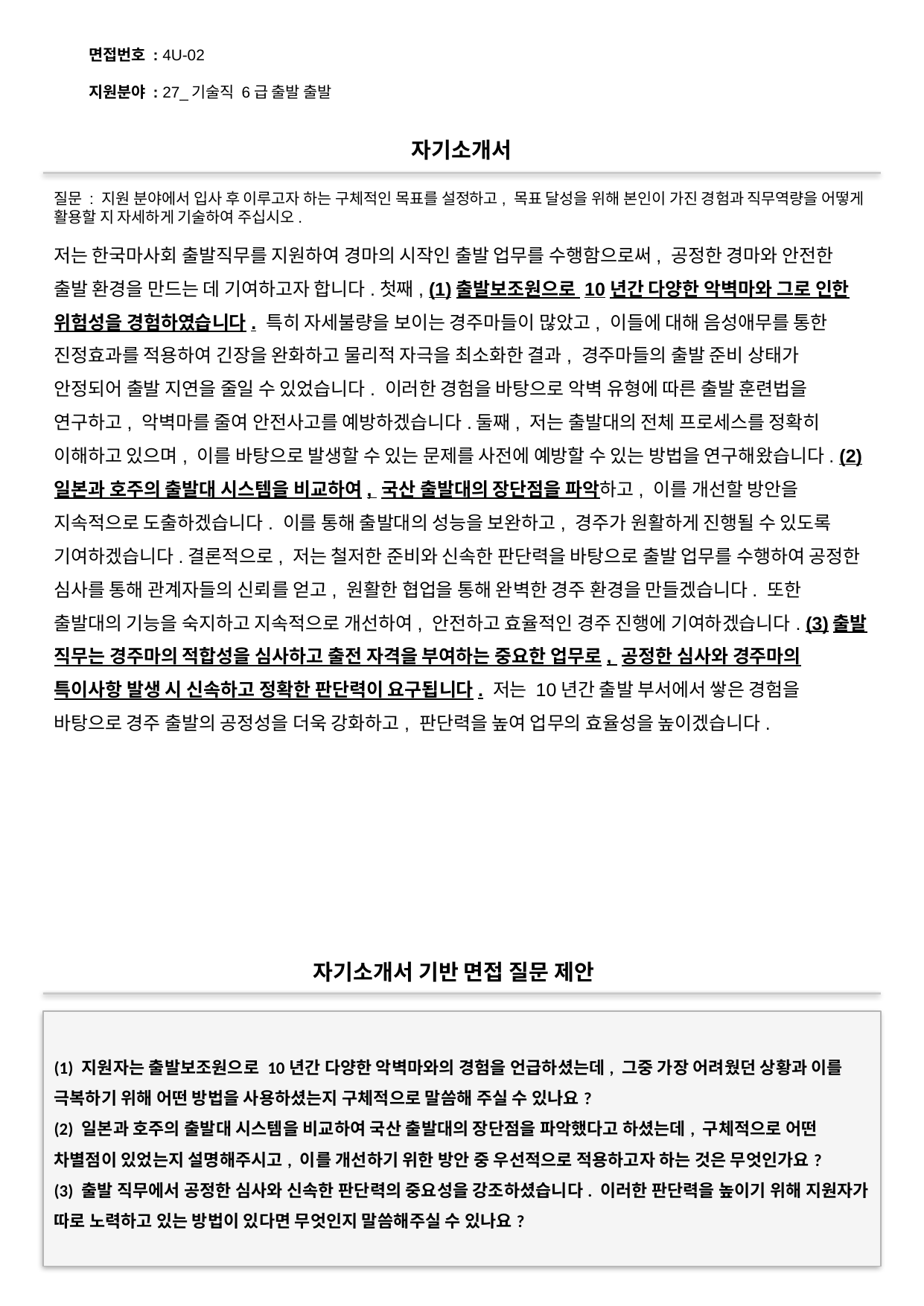

면접번호 : 4U-02

지원분야 : 27_기술직 6급 출발 출발
#

자기소개서

질문 : 지원 분야에서 입사 후 이루고자 하는 구체적인 목표를 설정하고, 목표 달성을 위해 본인이 가진 경험과 직무역량을 어떻게 활용할 지 자세하게 기술하여 주십시오.

저는 한국마사회 출발직무를 지원하여 경마의 시작인 출발 업무를 수행함으로써, 공정한 경마와 안전한 출발 환경을 만드는 데 기여하고자 합니다.첫째, (1)출발보조원으로 10년간 다양한 악벽마와 그로 인한 위험성을 경험하였습니다. 특히 자세불량을 보이는 경주마들이 많았고, 이들에 대해 음성애무를 통한 진정효과를 적용하여 긴장을 완화하고 물리적 자극을 최소화한 결과, 경주마들의 출발 준비 상태가 안정되어 출발 지연을 줄일 수 있었습니다. 이러한 경험을 바탕으로 악벽 유형에 따른 출발 훈련법을 연구하고, 악벽마를 줄여 안전사고를 예방하겠습니다.둘째, 저는 출발대의 전체 프로세스를 정확히 이해하고 있으며, 이를 바탕으로 발생할 수 있는 문제를 사전에 예방할 수 있는 방법을 연구해왔습니다. (2)일본과 호주의 출발대 시스템을 비교하여, 국산 출발대의 장단점을 파악하고, 이를 개선할 방안을 지속적으로 도출하겠습니다. 이를 통해 출발대의 성능을 보완하고, 경주가 원활하게 진행될 수 있도록 기여하겠습니다.결론적으로, 저는 철저한 준비와 신속한 판단력을 바탕으로 출발 업무를 수행하여 공정한 심사를 통해 관계자들의 신뢰를 얻고, 원활한 협업을 통해 완벽한 경주 환경을 만들겠습니다. 또한 출발대의 기능을 숙지하고 지속적으로 개선하여, 안전하고 효율적인 경주 진행에 기여하겠습니다. (3)출발 직무는 경주마의 적합성을 심사하고 출전 자격을 부여하는 중요한 업무로, 공정한 심사와 경주마의 특이사항 발생 시 신속하고 정확한 판단력이 요구됩니다. 저는 10년간 출발 부서에서 쌓은 경험을 바탕으로 경주 출발의 공정성을 더욱 강화하고, 판단력을 높여 업무의 효율성을 높이겠습니다.

자기소개서 기반 면접 질문 제안

(1) 지원자는 출발보조원으로 10년간 다양한 악벽마와의 경험을 언급하셨는데, 그중 가장 어려웠던 상황과 이를 극복하기 위해 어떤 방법을 사용하셨는지 구체적으로 말씀해 주실 수 있나요?
(2) 일본과 호주의 출발대 시스템을 비교하여 국산 출발대의 장단점을 파악했다고 하셨는데, 구체적으로 어떤 차별점이 있었는지 설명해주시고, 이를 개선하기 위한 방안 중 우선적으로 적용하고자 하는 것은 무엇인가요?
(3) 출발 직무에서 공정한 심사와 신속한 판단력의 중요성을 강조하셨습니다. 이러한 판단력을 높이기 위해 지원자가 따로 노력하고 있는 방법이 있다면 무엇인지 말씀해주실 수 있나요?